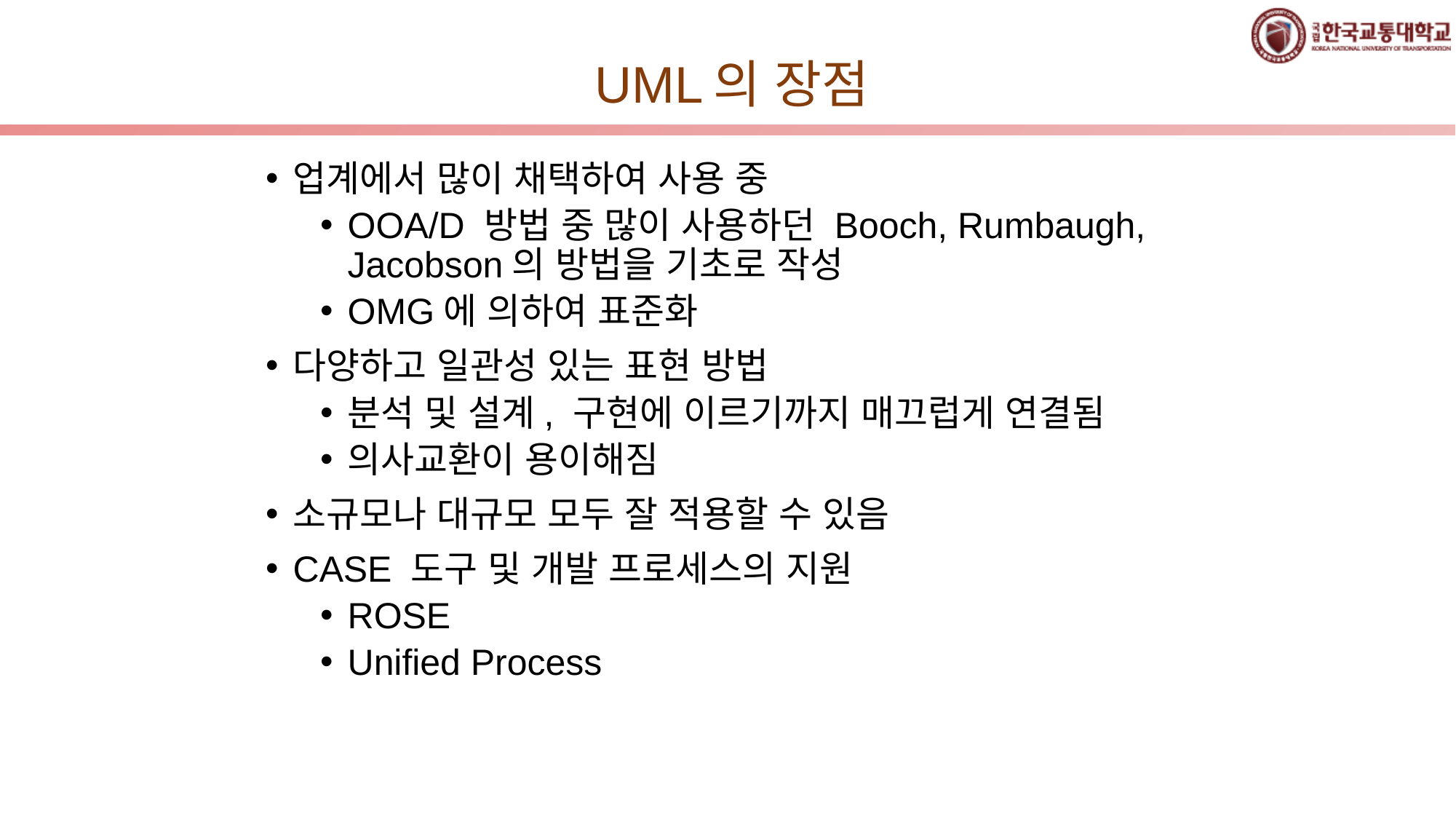

# UML의 장점
업계에서 많이 채택하여 사용 중
OOA/D 방법 중 많이 사용하던 Booch, Rumbaugh, Jacobson의 방법을 기초로 작성
OMG에 의하여 표준화
다양하고 일관성 있는 표현 방법
분석 및 설계, 구현에 이르기까지 매끄럽게 연결됨
의사교환이 용이해짐
소규모나 대규모 모두 잘 적용할 수 있음
CASE 도구 및 개발 프로세스의 지원
ROSE
Unified Process